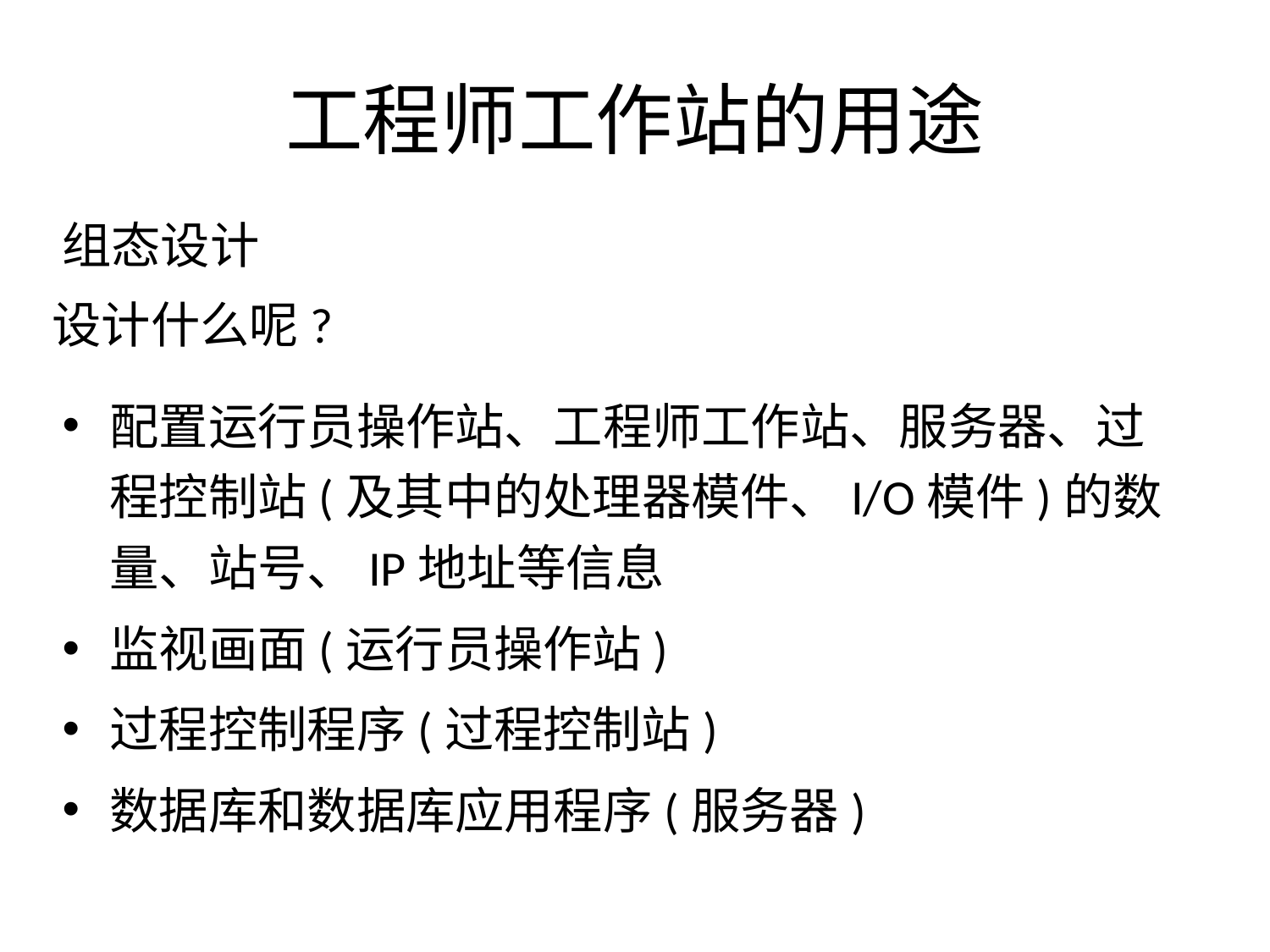

# 工程师工作站的用途
组态设计
设计什么呢?
配置运行员操作站、工程师工作站、服务器、过程控制站(及其中的处理器模件、I/O模件)的数量、站号、IP地址等信息
监视画面(运行员操作站)
过程控制程序(过程控制站)
数据库和数据库应用程序(服务器)